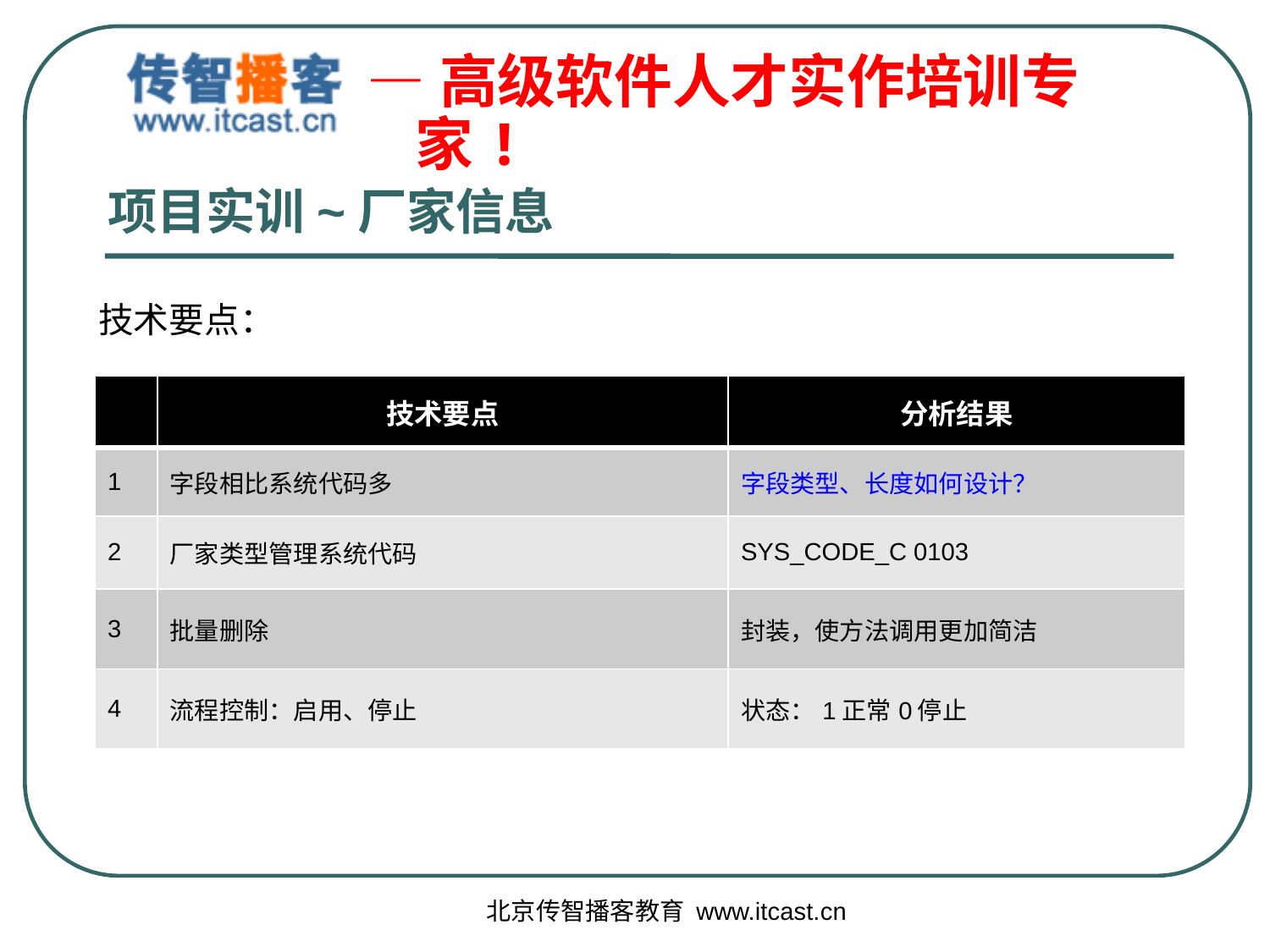

# 项目实训~厂家信息
技术要点：
|  | 技术要点 | 分析结果 |
| --- | --- | --- |
| 1 | 字段相比系统代码多 | 字段类型、长度如何设计？ |
| 2 | 厂家类型管理系统代码 | SYS\_CODE\_C 0103 |
| 3 | 批量删除 | 封装，使方法调用更加简洁 |
| 4 | 流程控制：启用、停止 | 状态：1正常0停止 |
北京传智播客教育 www.itcast.cn